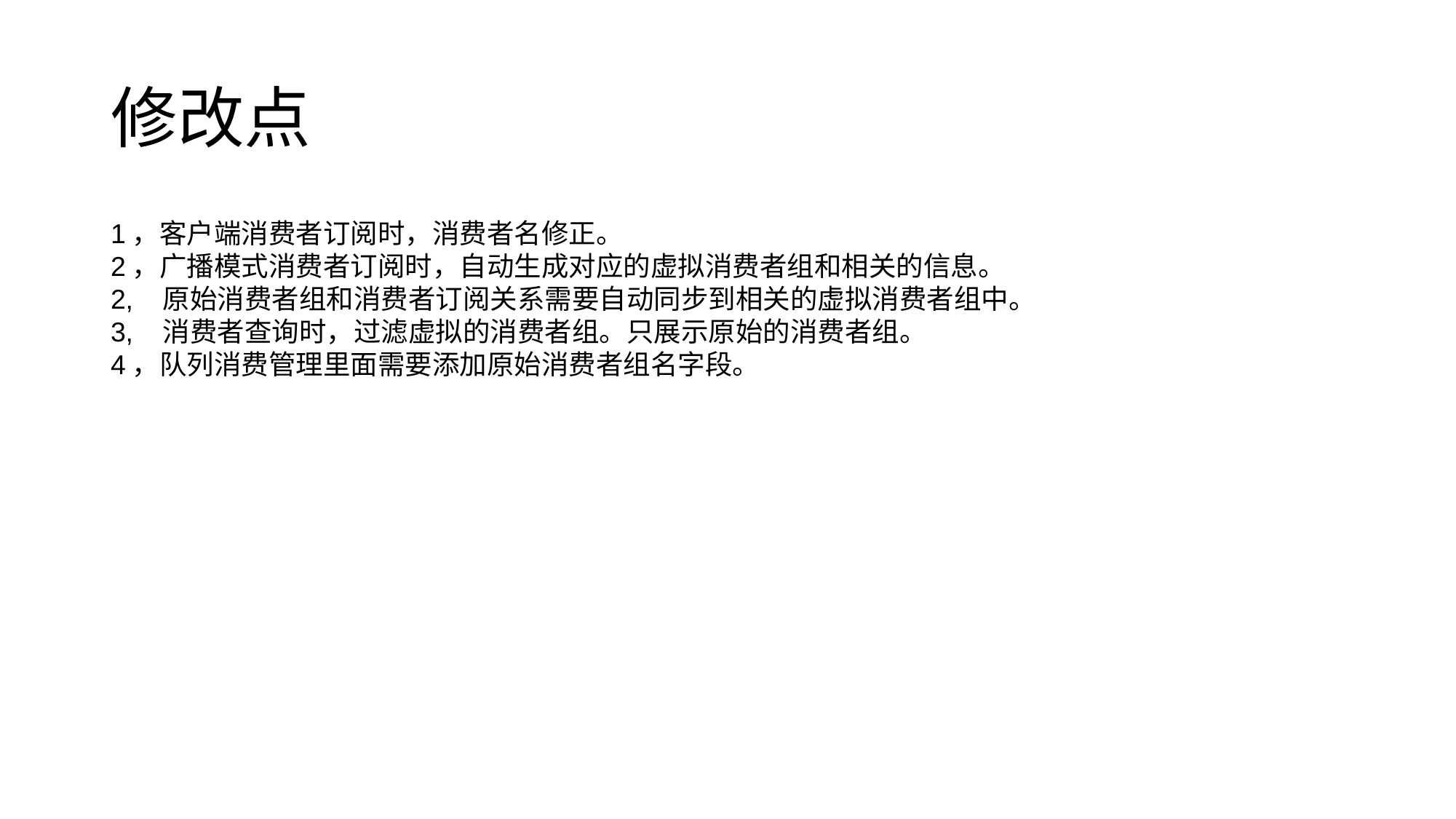

# 修改点
1，客户端消费者订阅时，消费者名修正。
2，广播模式消费者订阅时，自动生成对应的虚拟消费者组和相关的信息。
2,   原始消费者组和消费者订阅关系需要自动同步到相关的虚拟消费者组中。
3,   消费者查询时，过滤虚拟的消费者组。只展示原始的消费者组。
4，队列消费管理里面需要添加原始消费者组名字段。